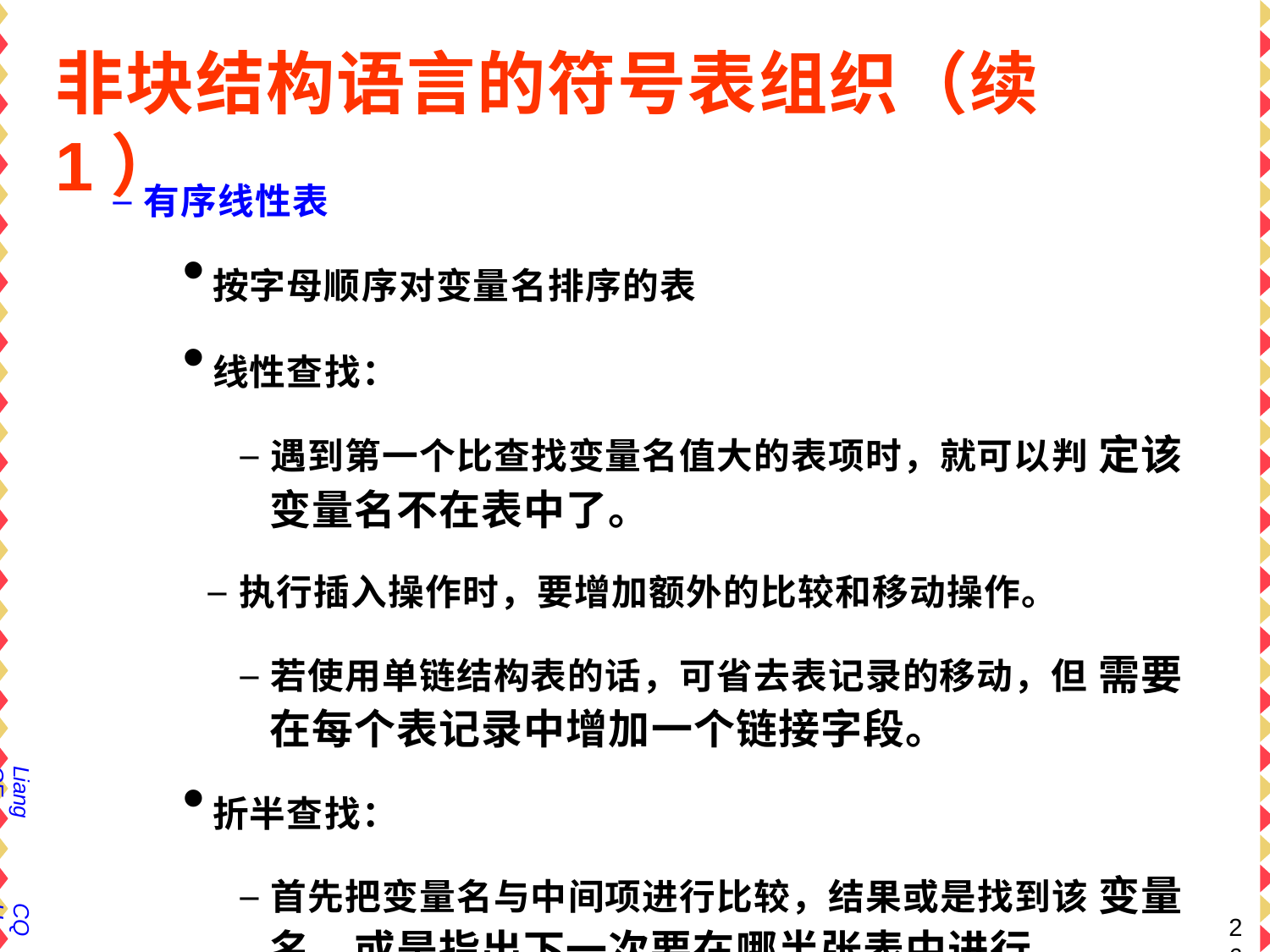

# 非块结构语言的符号表组织（续1）
–有序线性表
按字母顺序对变量名排序的表
线性查找：
–遇到第一个比查找变量名值大的表项时，就可以判 定该变量名不在表中了。
–执行插入操作时，要增加额外的比较和移动操作。
–若使用单链结构表的话，可省去表记录的移动，但 需要在每个表记录中增加一个链接字段。
折半查找：
–首先把变量名与中间项进行比较，结果或是找到该 变量名，或是指出下一次要在哪半张表中进行。
–重复此过程，直到找到该变量名或确定该变量名不 在表中为止。
Liang GE
CQU
26